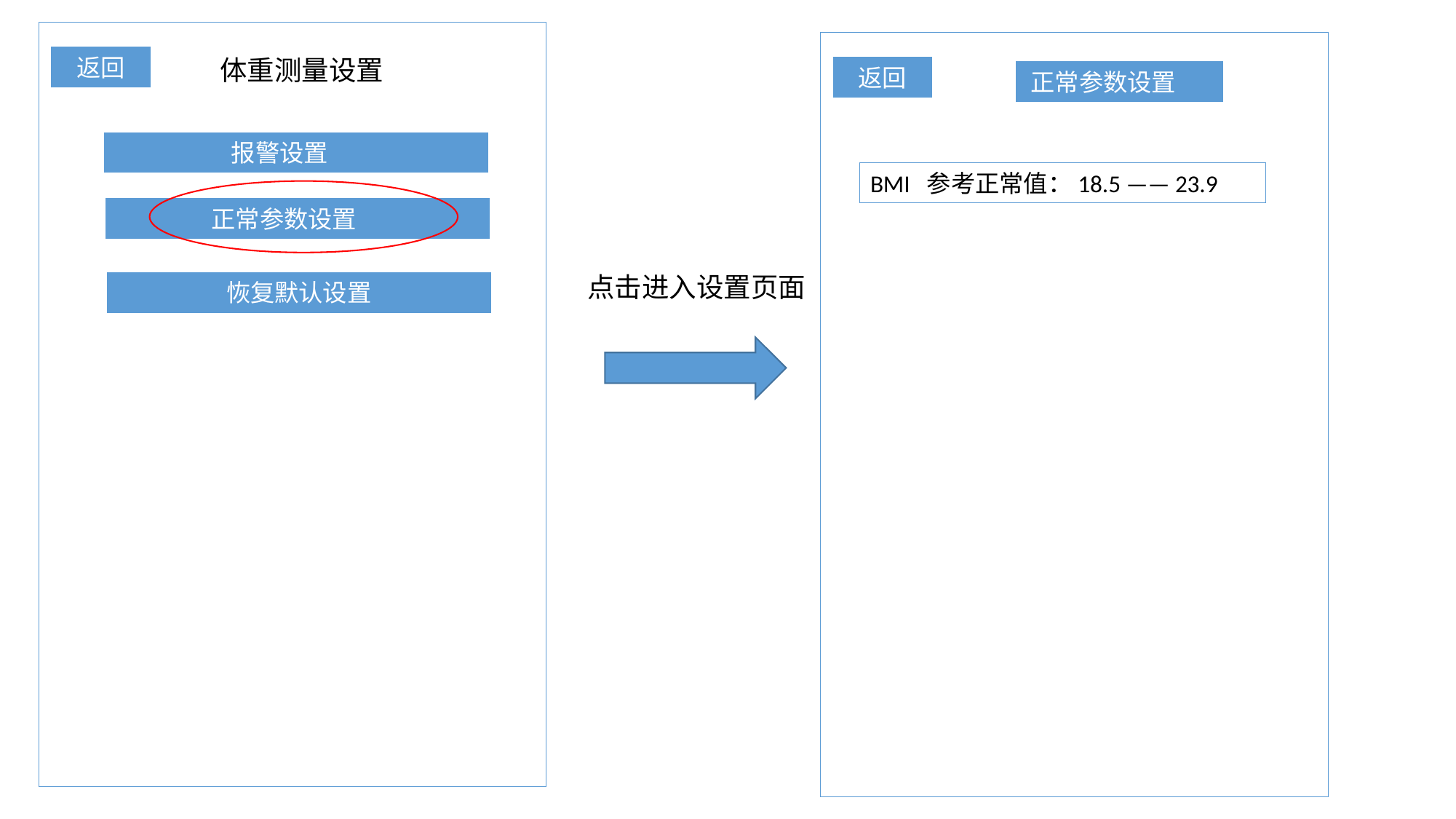

返回
体重测量设置
返回
正常参数设置
报警设置
BMI  参考正常值：18.5 —— 23.9

正常参数设置
点击进入设置页面
恢复默认设置